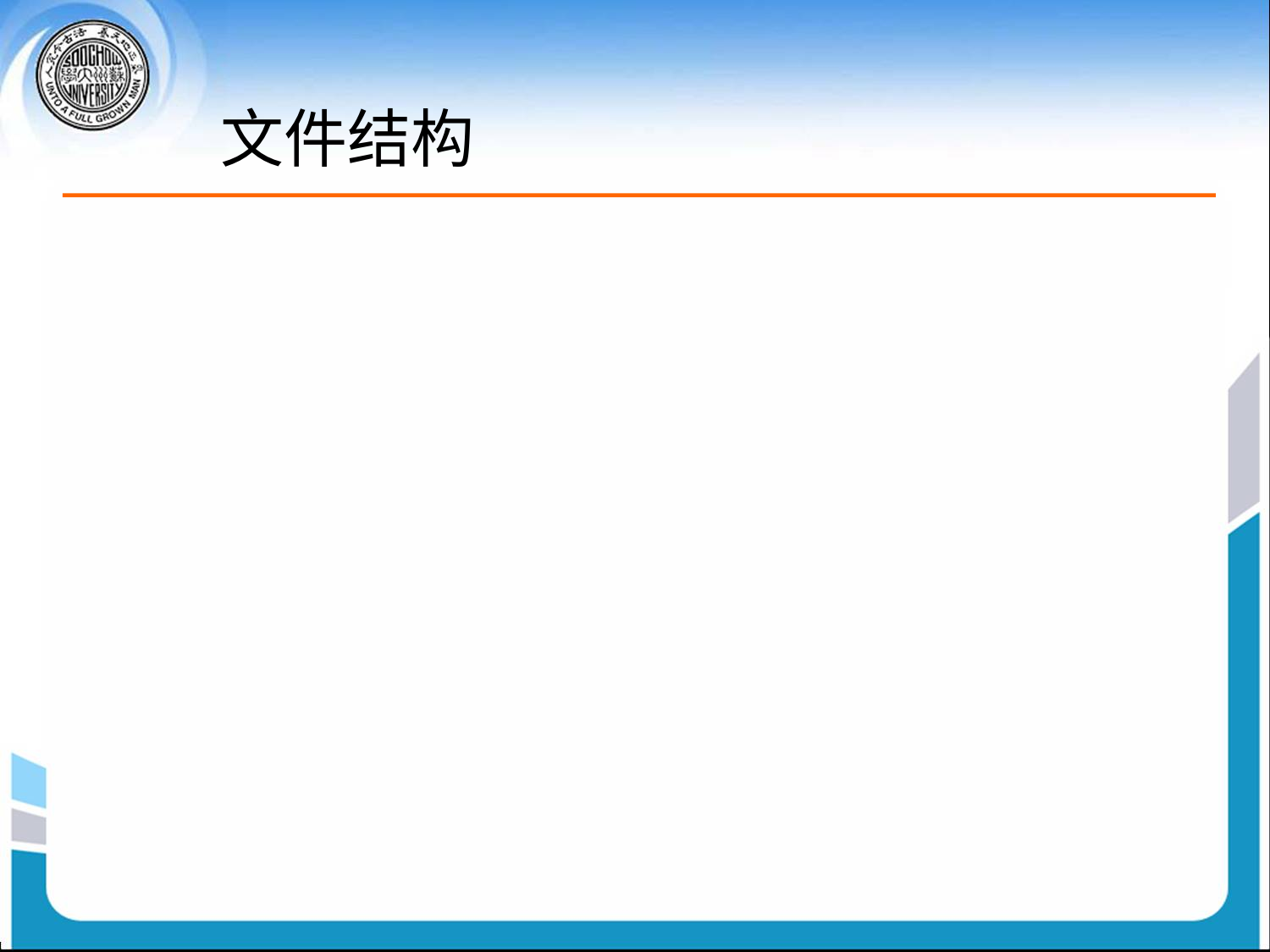

# 文件结构
目的：便于程序理解文件内容
文件结构
无结构：文字流、字节流等
简单记录结构：线性、固定长度、可变长度等
复杂结构：格式化文档、多媒体文件等
谁决定了文件结构
操作系统
程序